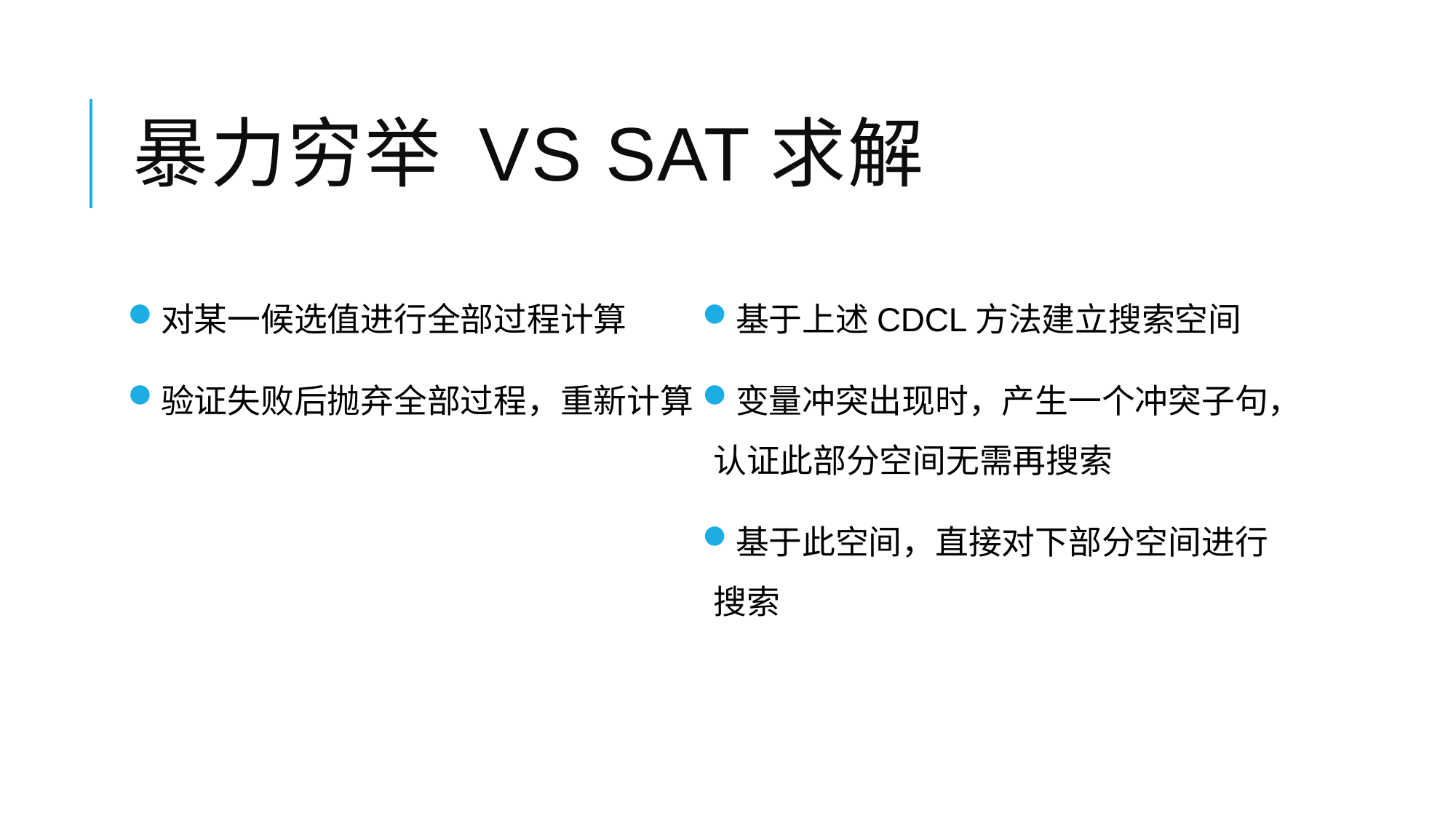

# 暴力穷举 vs SAT求解
对某一候选值进行全部过程计算
验证失败后抛弃全部过程，重新计算

基于上述CDCL方法建立搜索空间
变量冲突出现时，产生一个冲突子句，认证此部分空间无需再搜索
基于此空间，直接对下部分空间进行搜索